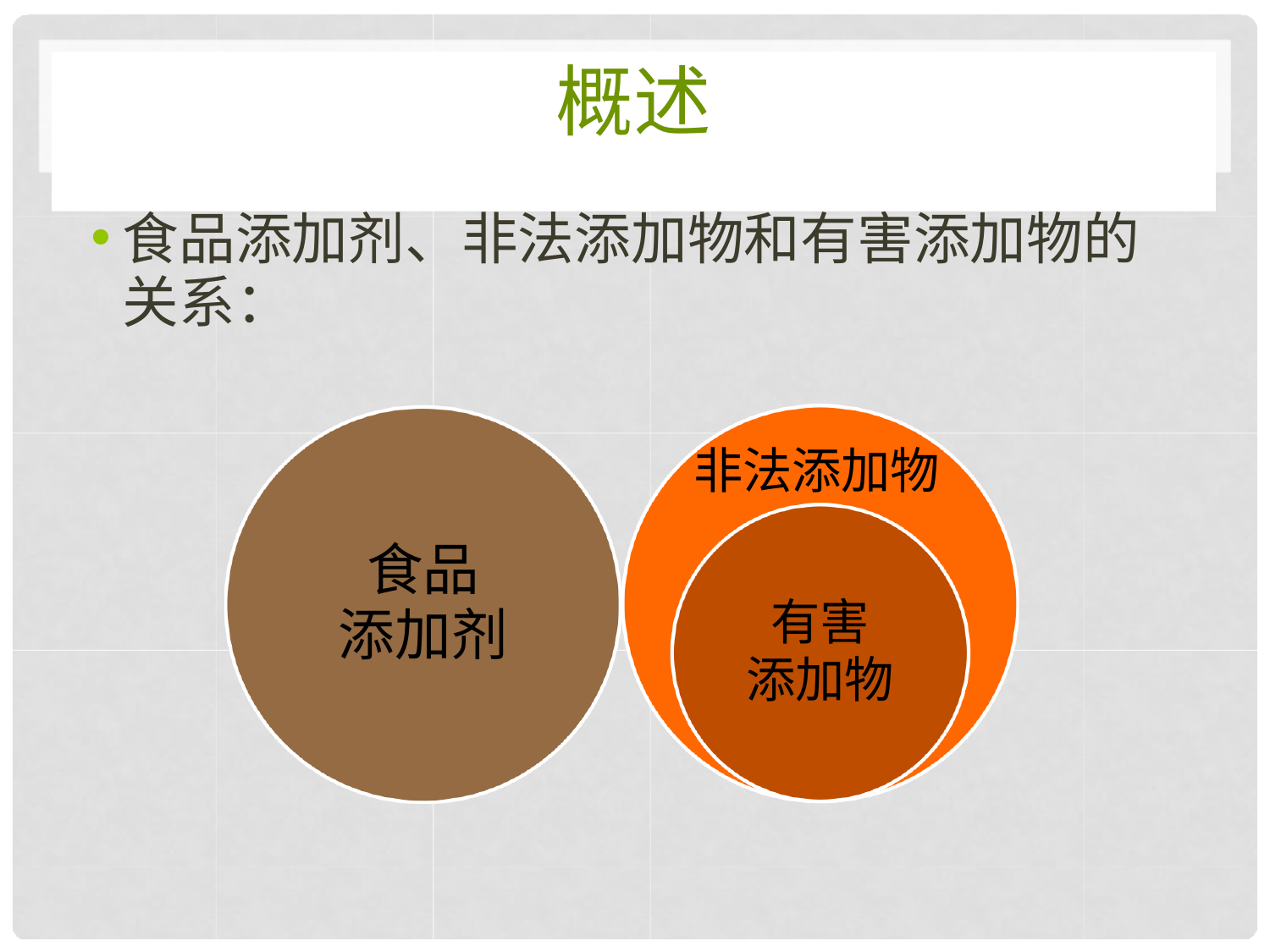

# 概述
食品添加剂、非法添加物和有害添加物的 关系：

非法添加物

食品 添加剂
有害 添加物